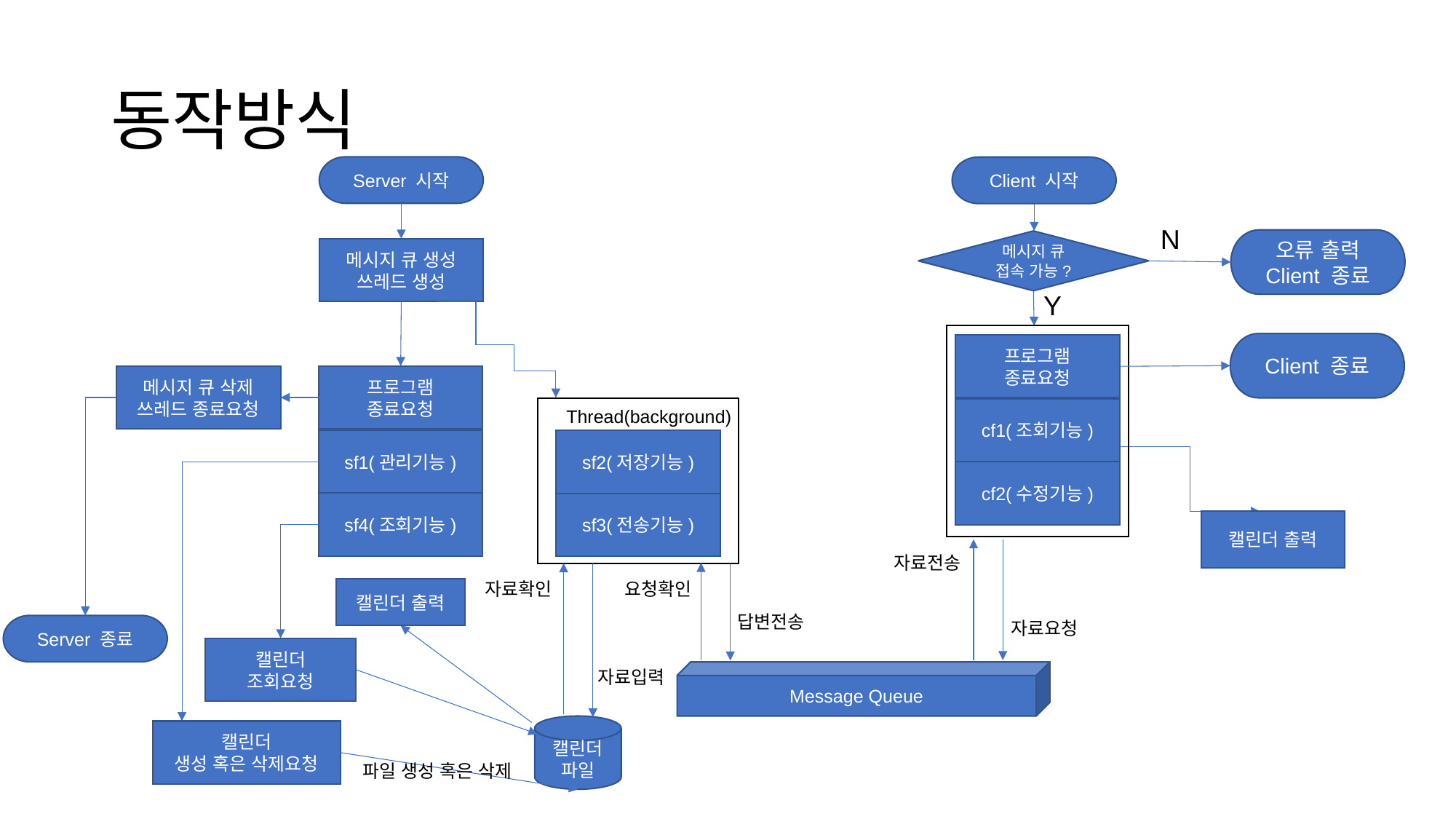

# 동작방식
Server 시작
Client 시작
N
오류 출력
Client 종료
메시지 큐
접속 가능?
메시지 큐 생성
쓰레드 생성
Y

Client 종료
프로그램
종료요청
메시지 큐 삭제
쓰레드 종료요청
프로그램
종료요청

cf1(조회기능)
Thread(background)
sf1(관리기능)
sf2(저장기능)
cf2(수정기능)
sf4(조회기능)
sf3(전송기능)
캘린더 출력
자료전송
요청확인
자료확인
캘린더 출력
답변전송
자료요청
Server 종료
캘린더
조회요청
자료입력
Message Queue
캘린더
파일
캘린더
생성 혹은 삭제요청
파일 생성 혹은 삭제